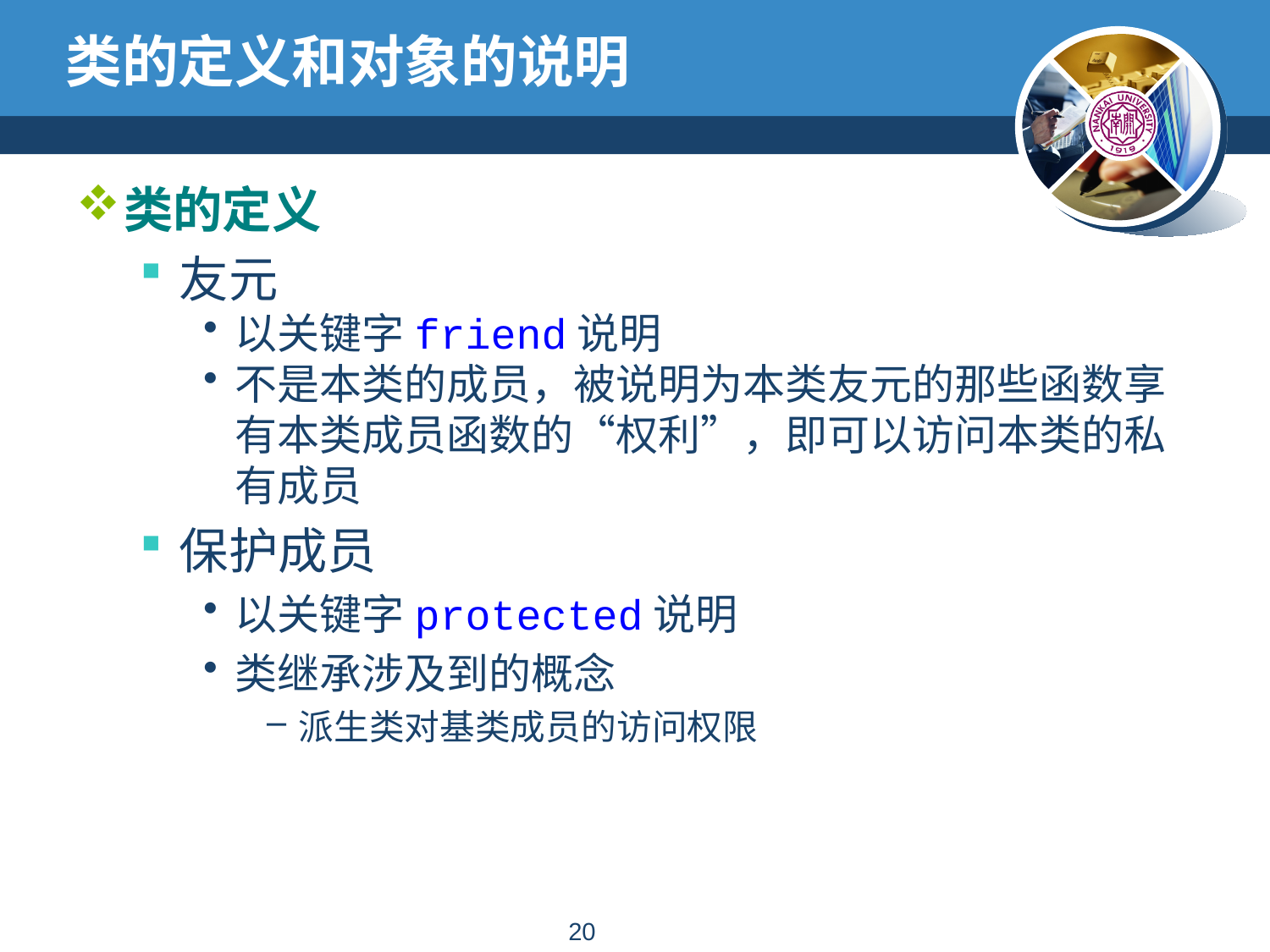

# 类的定义和对象的说明
类的定义
友元
以关键字friend说明
不是本类的成员，被说明为本类友元的那些函数享有本类成员函数的“权利”，即可以访问本类的私有成员
保护成员
以关键字protected说明
类继承涉及到的概念
派生类对基类成员的访问权限

20